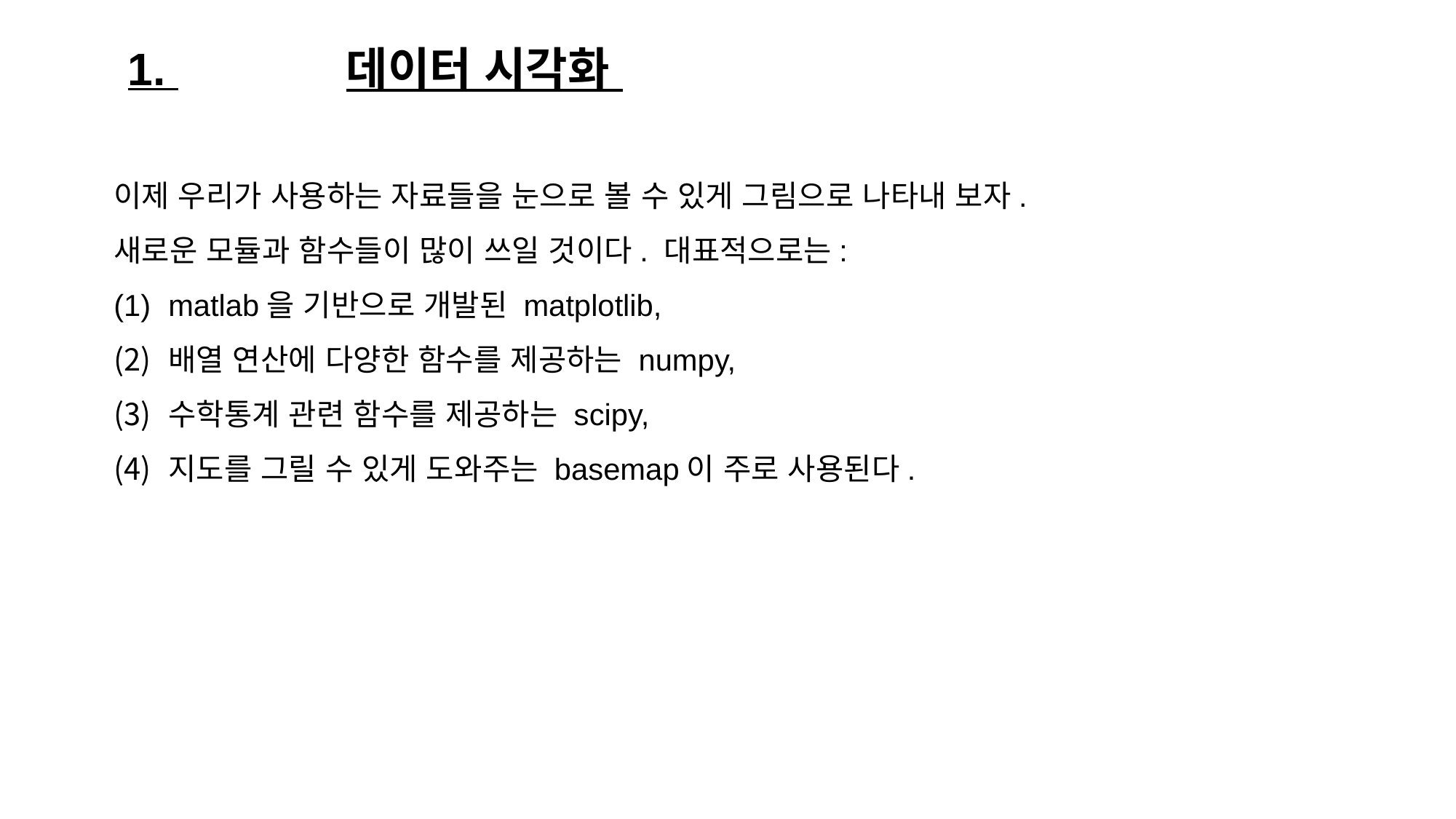

# 1. 		데이터 시각화
이제 우리가 사용하는 자료들을 눈으로 볼 수 있게 그림으로 나타내 보자.
새로운 모듈과 함수들이 많이 쓰일 것이다. 대표적으로는:
matlab을 기반으로 개발된 matplotlib,
배열 연산에 다양한 함수를 제공하는 numpy,
수학통계 관련 함수를 제공하는 scipy,
지도를 그릴 수 있게 도와주는 basemap이 주로 사용된다.